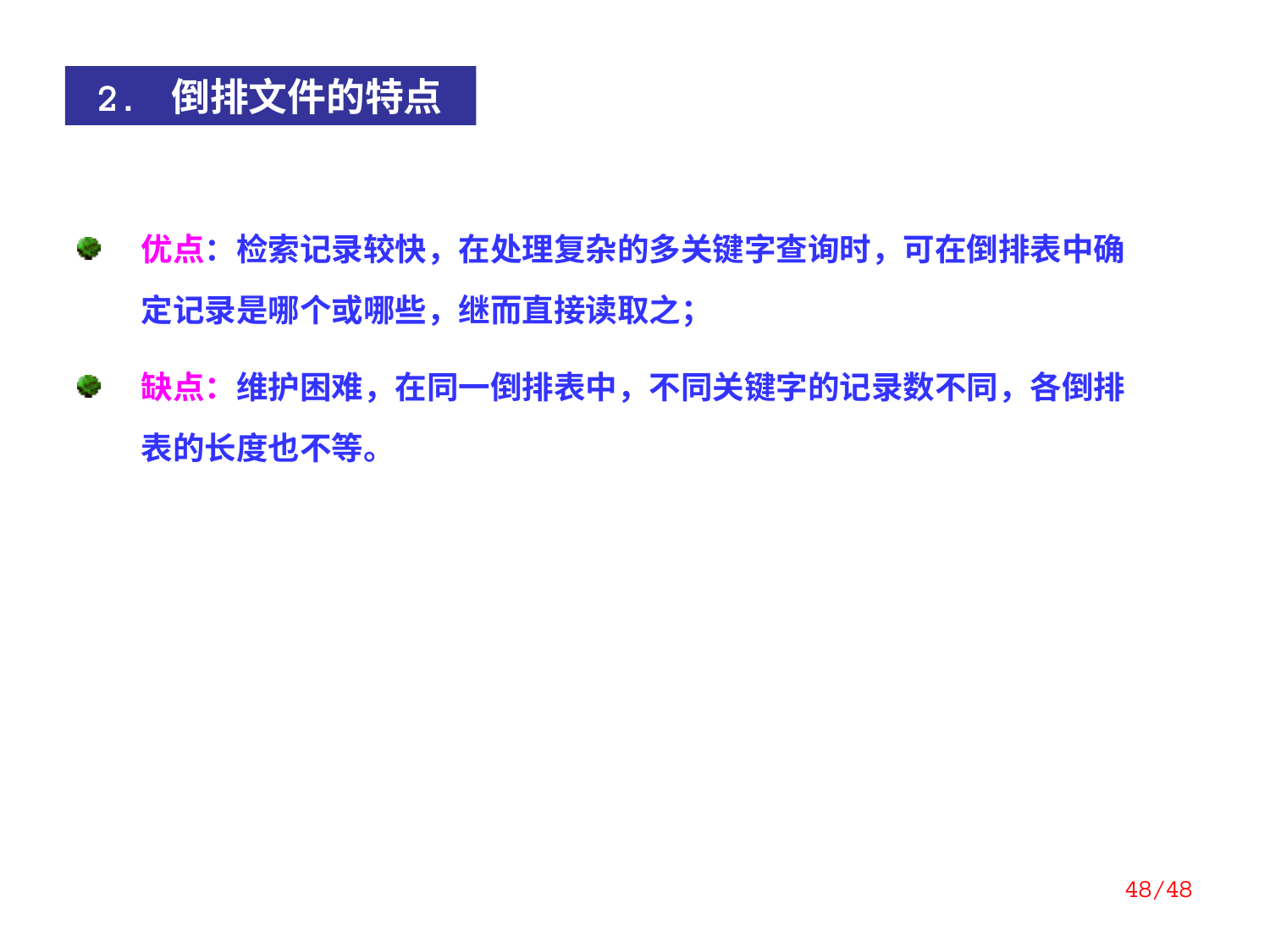

2. 倒排文件的特点
优点：检索记录较快，在处理复杂的多关键字查询时，可在倒排表中确定记录是哪个或哪些，继而直接读取之；
缺点：维护困难，在同一倒排表中，不同关键字的记录数不同，各倒排表的长度也不等。
48/48